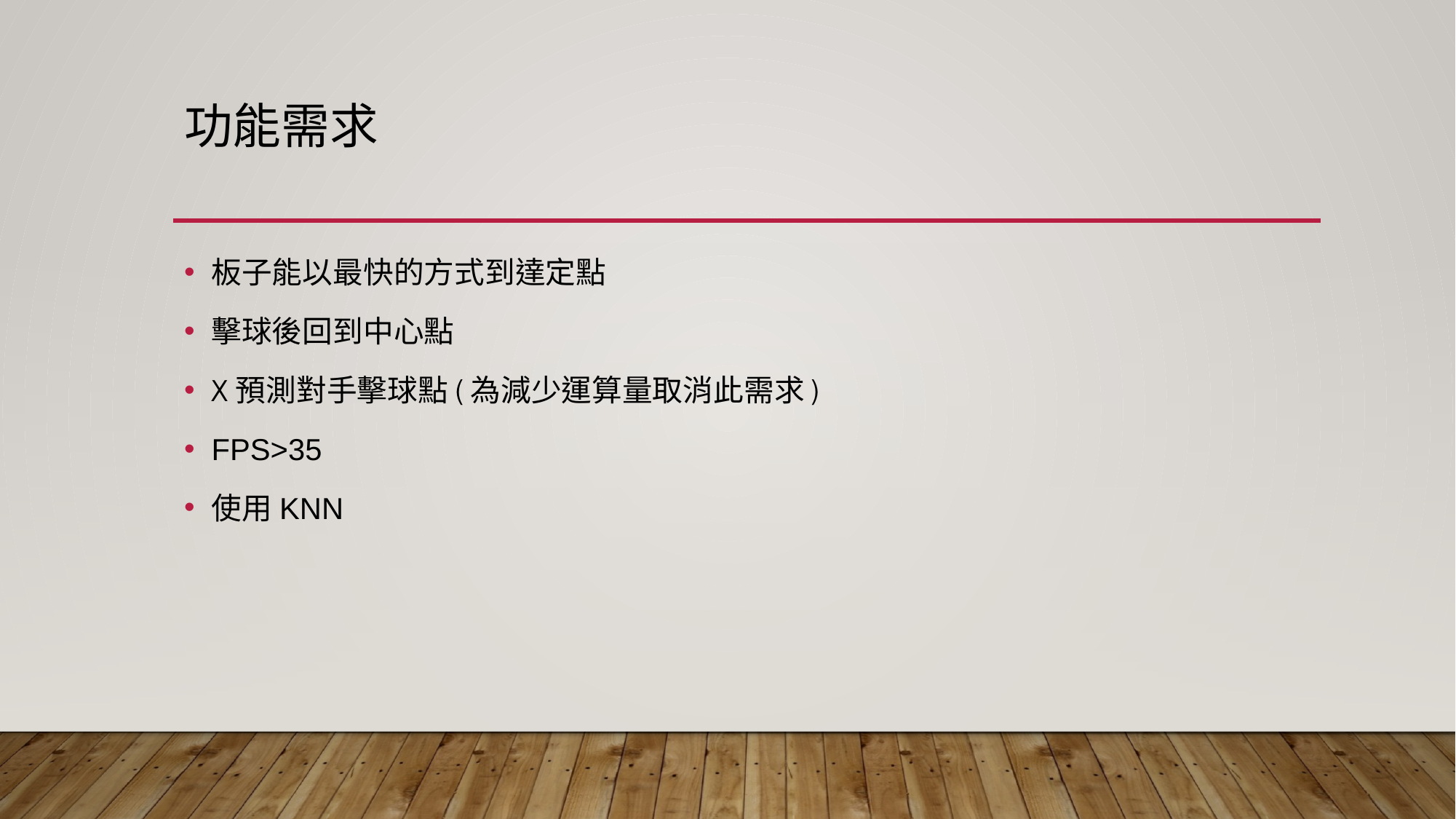

# 功能需求
板子能以最快的方式到達定點
擊球後回到中心點
X預測對手擊球點(為減少運算量取消此需求)
FPS>35
使用KNN